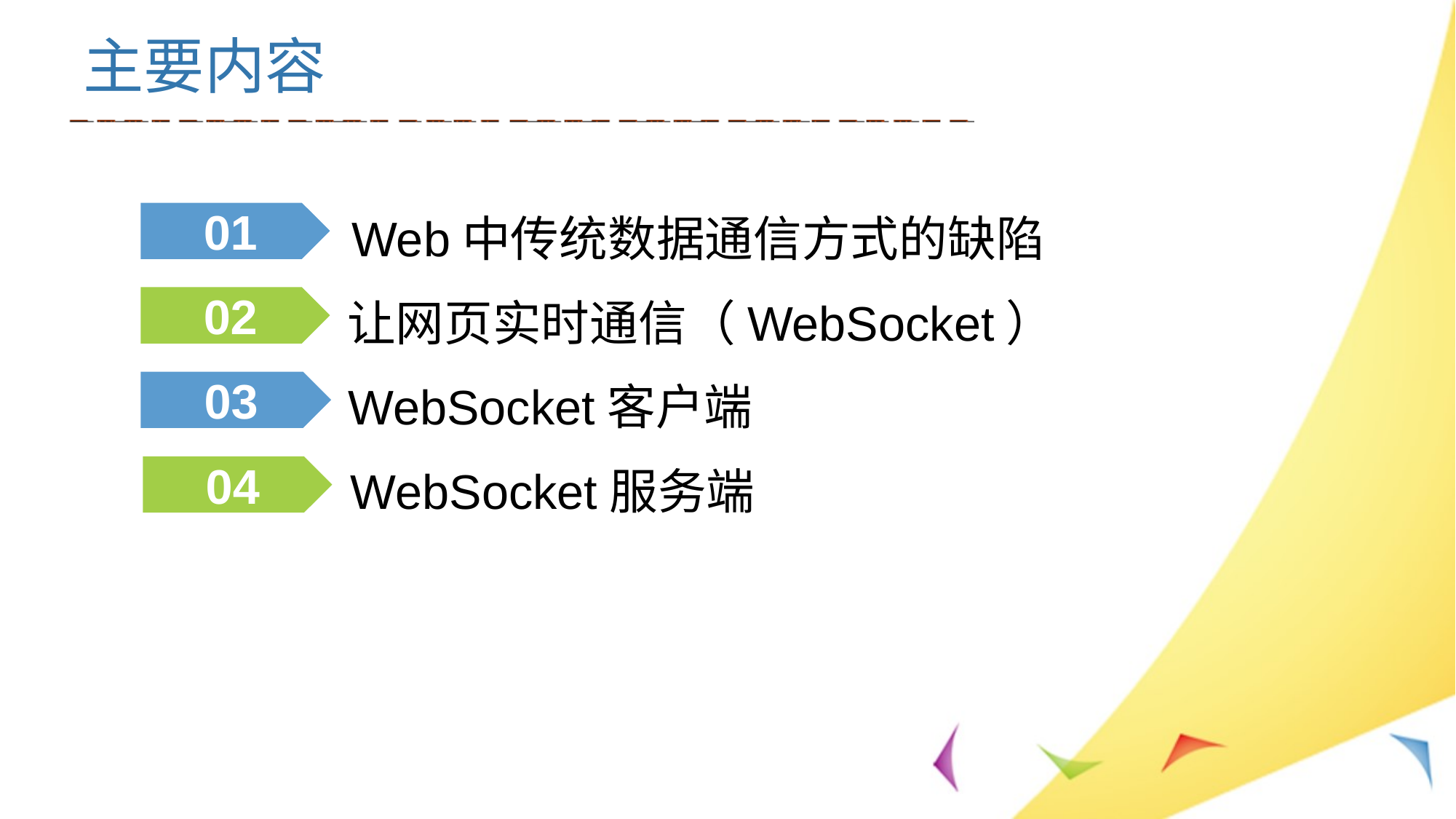

主要内容
01
Web中传统数据通信方式的缺陷
让网页实时通信（WebSocket）
02
WebSocket客户端
03
WebSocket服务端
04